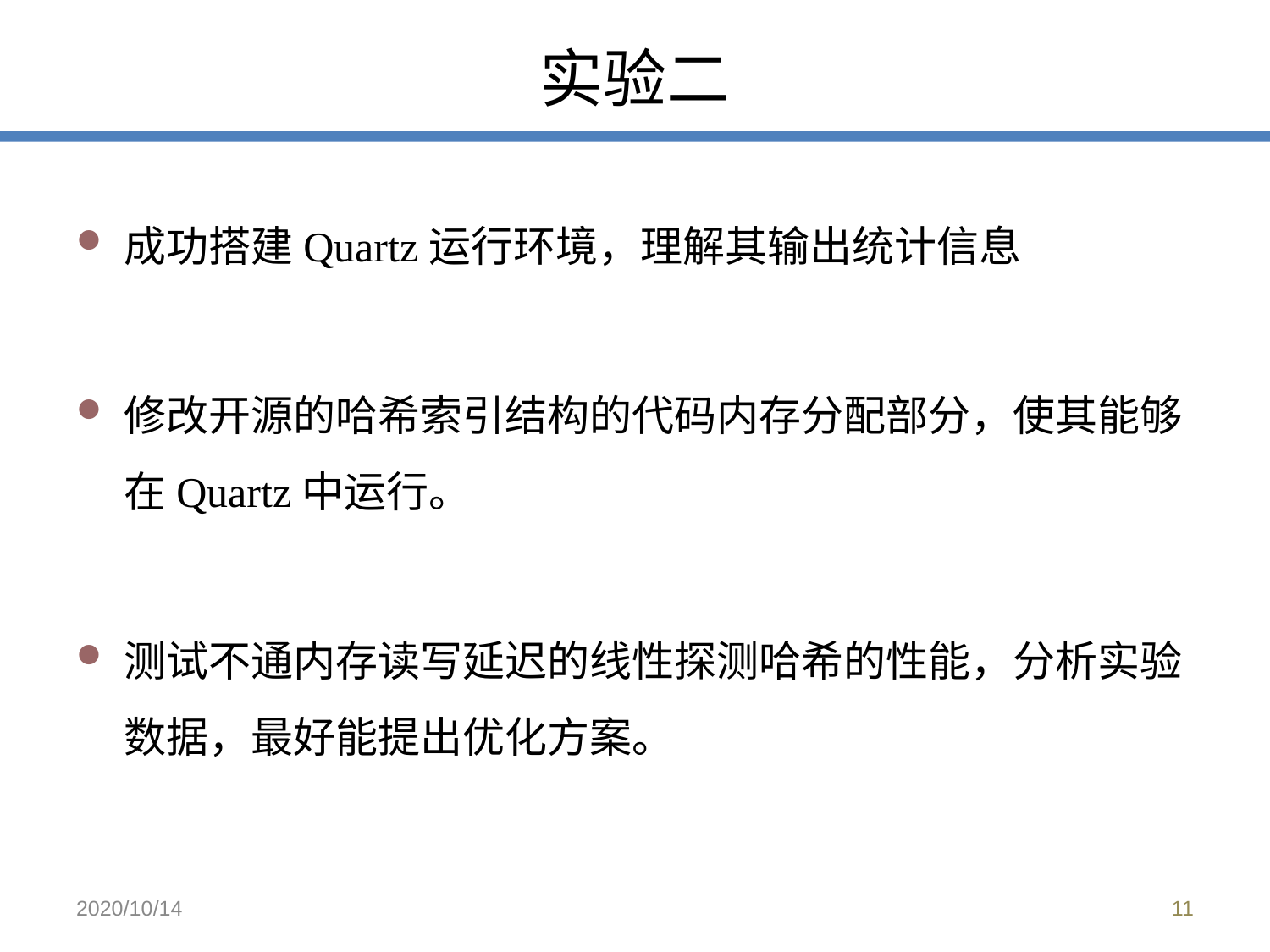

# 实验二

成功搭建Quartz运行环境，理解其输出统计信息

修改开源的哈希索引结构的代码内存分配部分，使其能够在Quartz中运行。

测试不通内存读写延迟的线性探测哈希的性能，分析实验数据，最好能提出优化方案。
2020/10/14
11